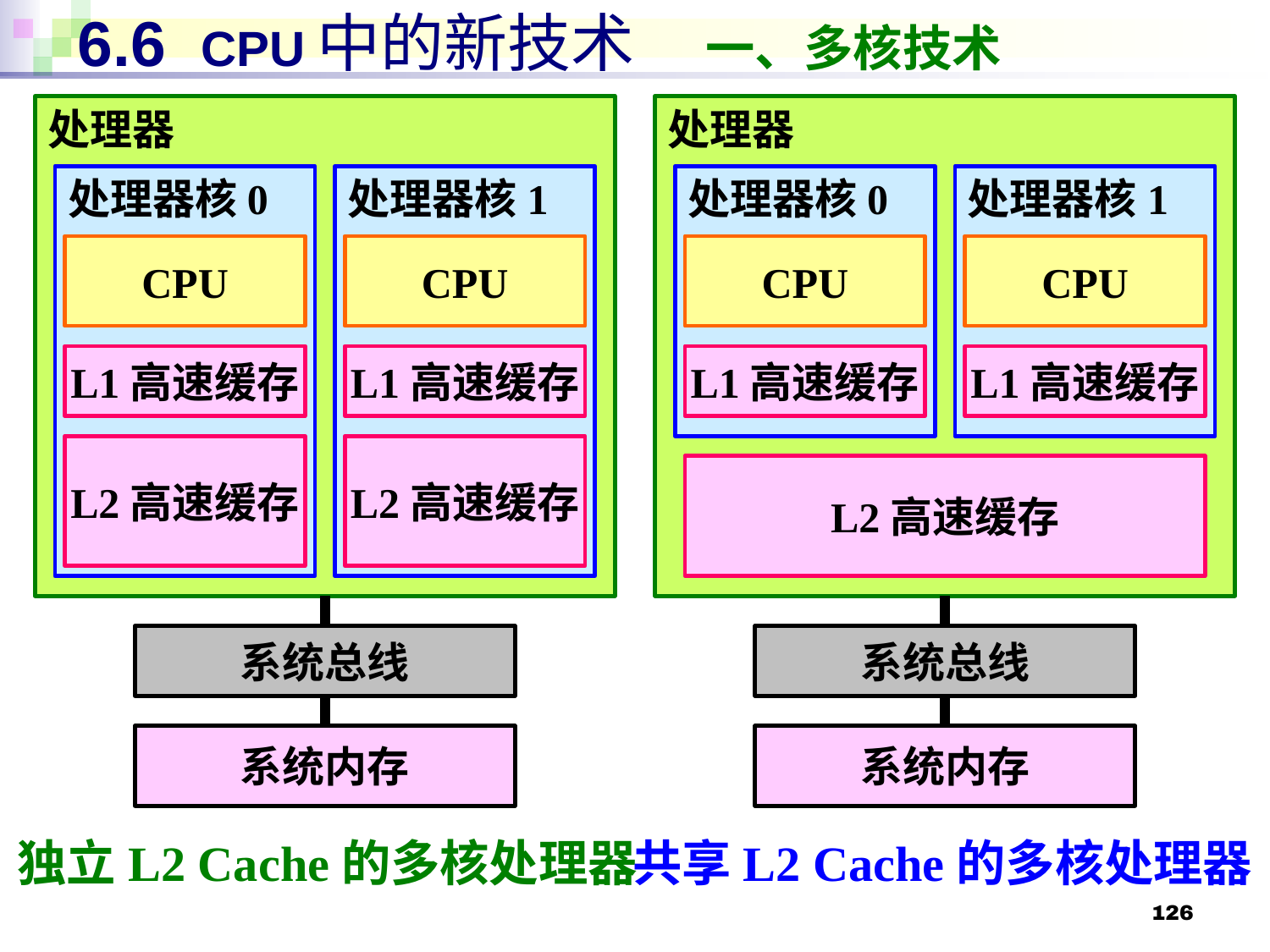

# 6.6  CPU中的新技术     一、多核技术
处理器
处理器
处理器核0
处理器核1
处理器核0
处理器核1
CPU
CPU
CPU
CPU
L1高速缓存
L1高速缓存
L1高速缓存
L1高速缓存
L2高速缓存
L2高速缓存
L2高速缓存
系统总线
系统总线
系统内存
系统内存
独立L2 Cache的多核处理器
共享L2 Cache的多核处理器
126